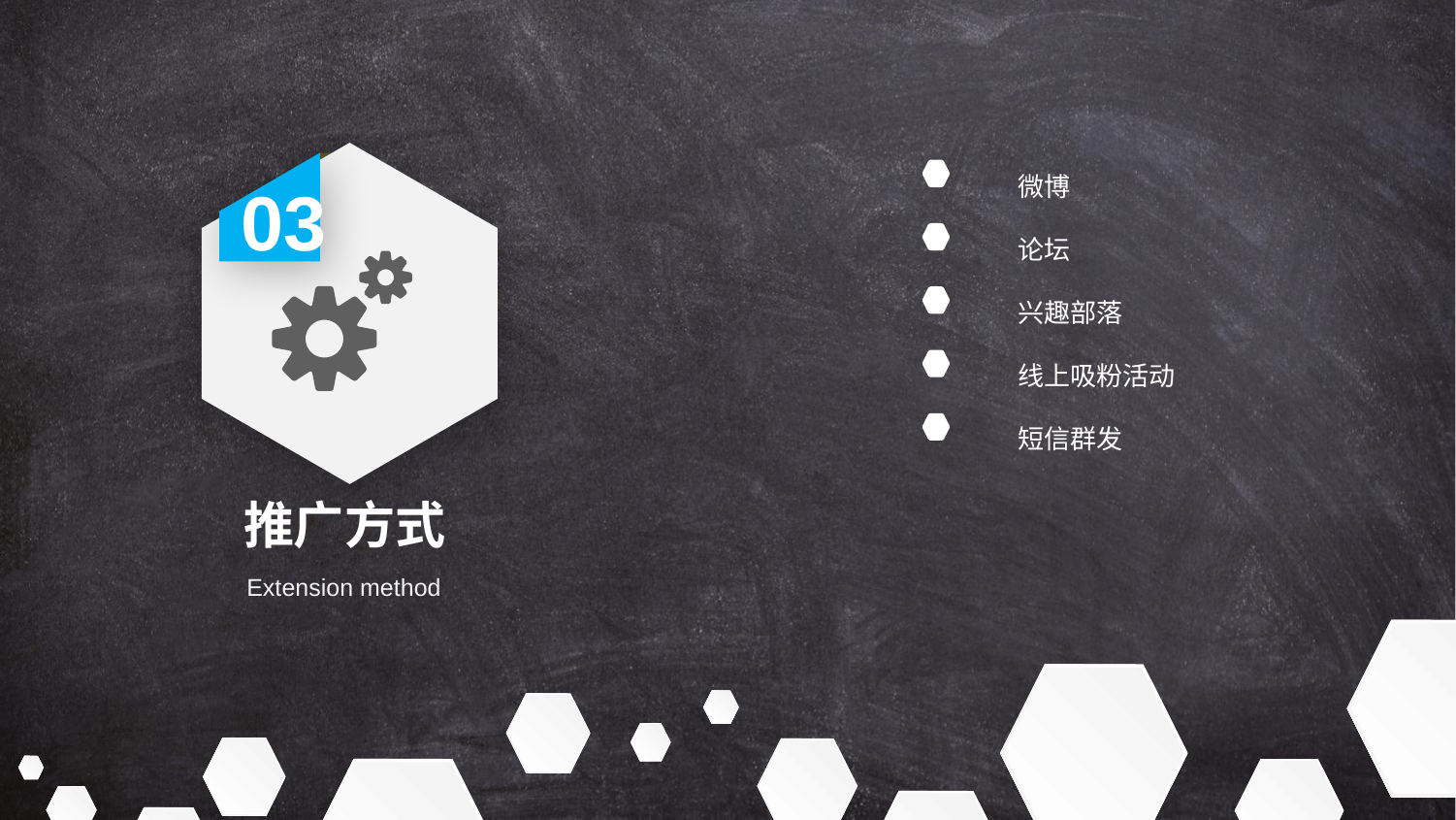

微博
论坛
兴趣部落
线上吸粉活动
短信群发

03

推广方式
Extension method